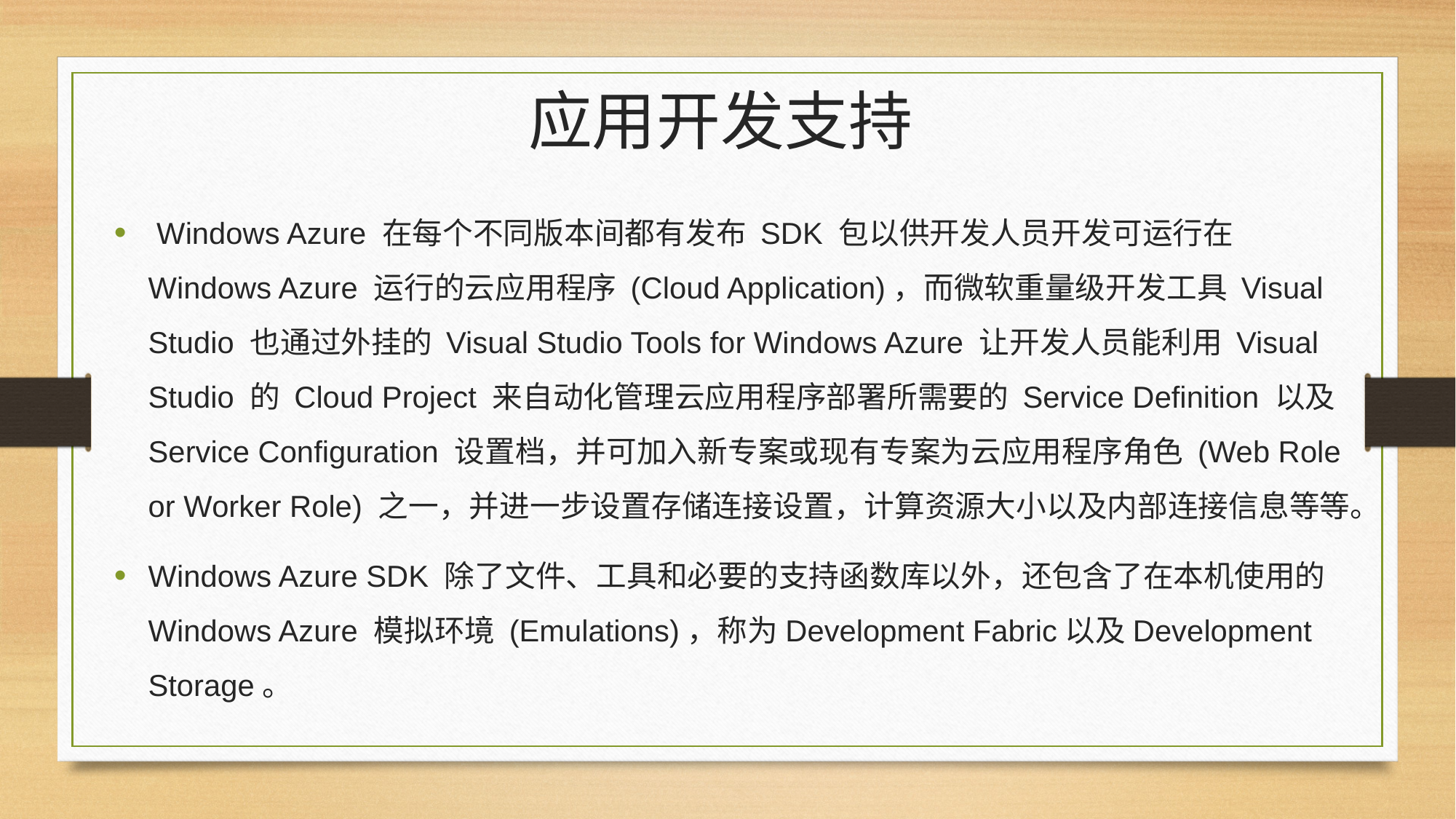

# 应用开发支持
 Windows Azure 在每个不同版本间都有发布 SDK 包以供开发人员开发可运行在 Windows Azure 运行的云应用程序 (Cloud Application)，而微软重量级开发工具 Visual Studio 也通过外挂的 Visual Studio Tools for Windows Azure 让开发人员能利用 Visual Studio 的 Cloud Project 来自动化管理云应用程序部署所需要的 Service Definition 以及 Service Configuration 设置档，并可加入新专案或现有专案为云应用程序角色 (Web Role or Worker Role) 之一，并进一步设置存储连接设置，计算资源大小以及内部连接信息等等。
Windows Azure SDK 除了文件、工具和必要的支持函数库以外，还包含了在本机使用的 Windows Azure 模拟环境 (Emulations)，称为Development Fabric以及Development Storage。